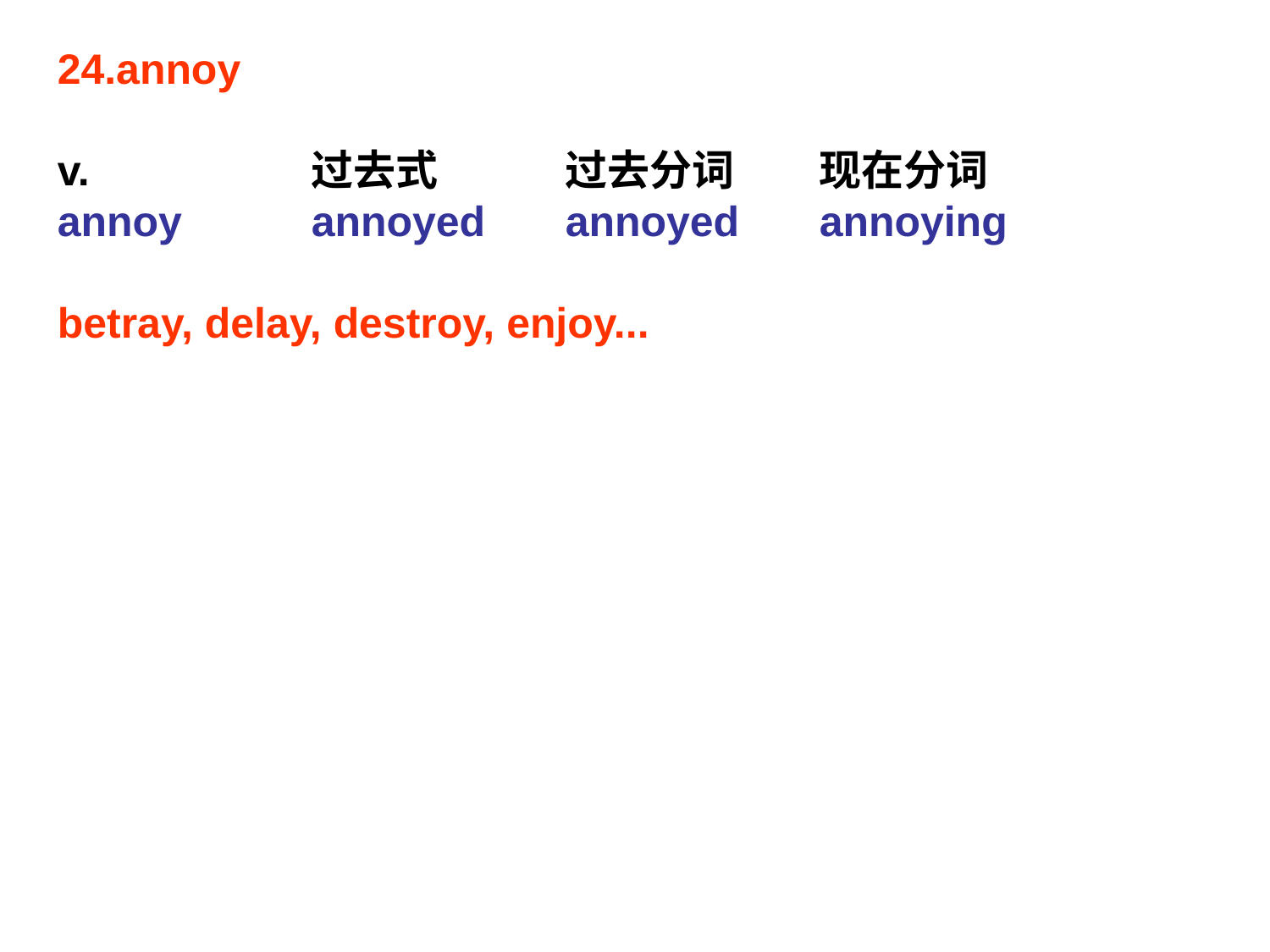

24.annoy

v.		过去式	过去分词	现在分词
annoy		annoyed	annoyed	annoying

betray, delay, destroy, enjoy...